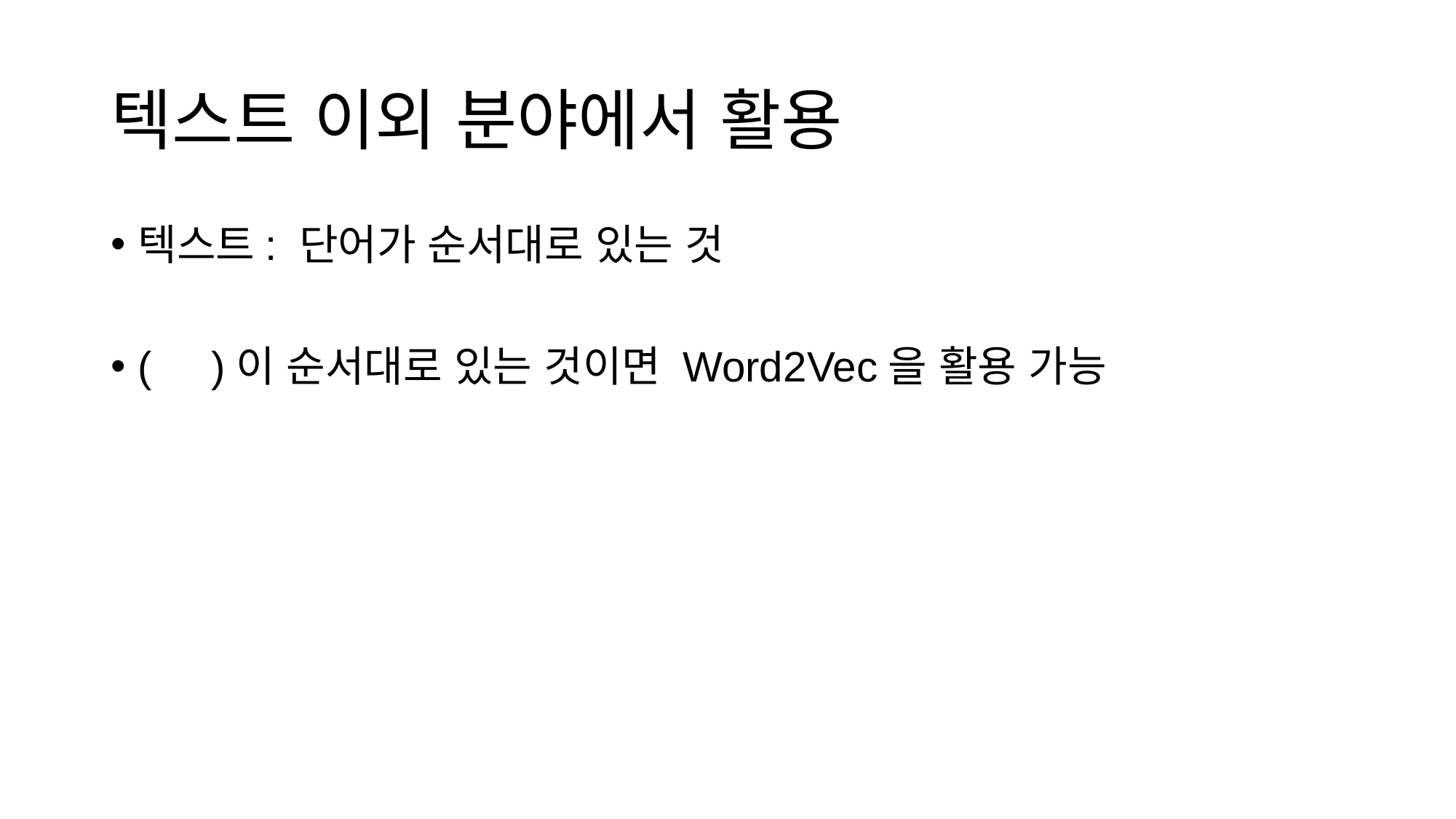

# 텍스트 이외 분야에서 활용
텍스트: 단어가 순서대로 있는 것

(     )이 순서대로 있는 것이면 Word2Vec을 활용 가능